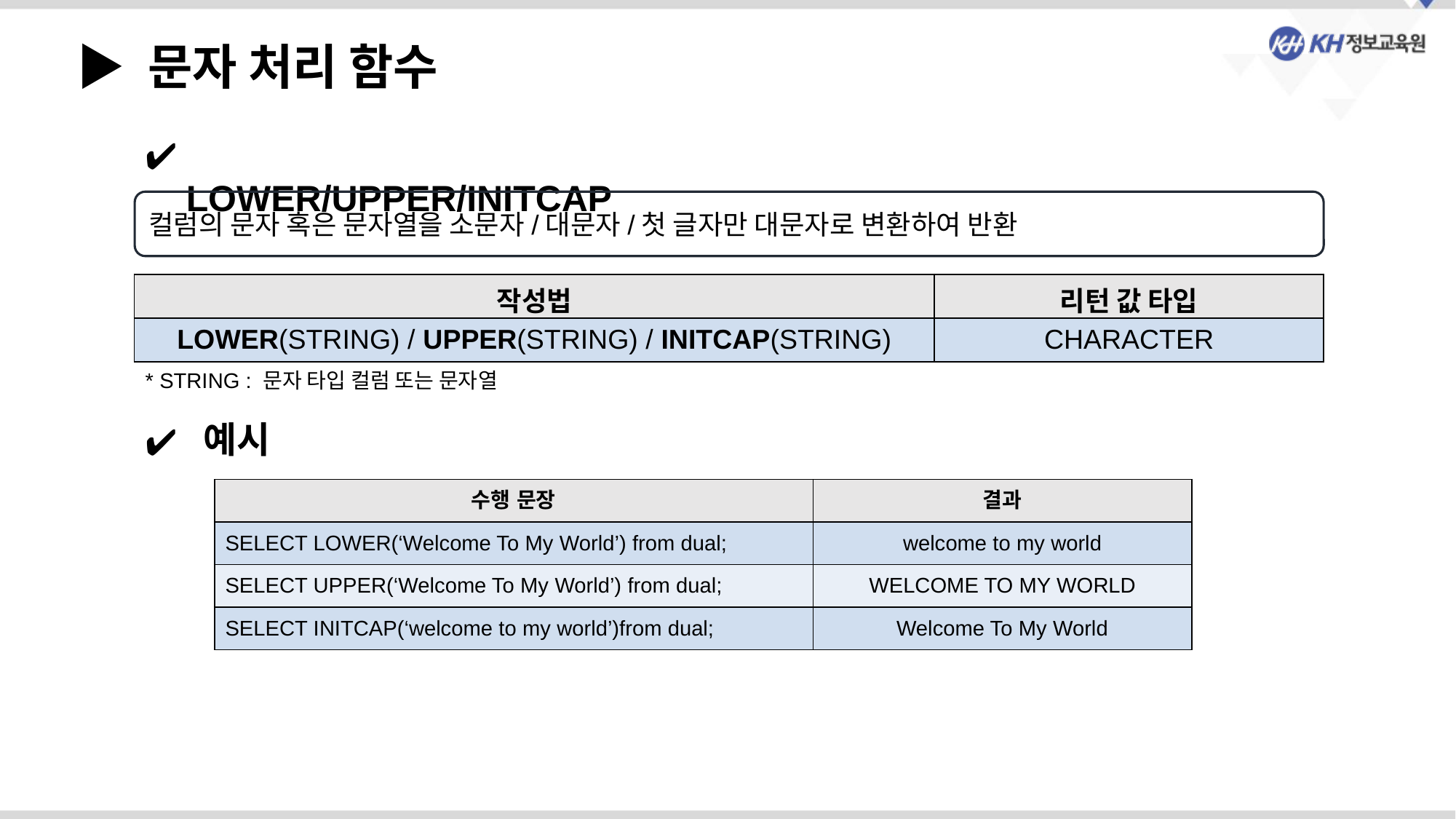

▶ 문자 처리 함수
 LOWER/UPPER/INITCAP
컬럼의 문자 혹은 문자열을 소문자/대문자/첫 글자만 대문자로 변환하여 반환
| 작성법 | 리턴 값 타입 |
| --- | --- |
| LOWER(STRING) / UPPER(STRING) / INITCAP(STRING) | CHARACTER |
* STRING : 문자 타입 컬럼 또는 문자열
 예시
| 수행 문장 | 결과 |
| --- | --- |
| SELECT LOWER(‘Welcome To My World’) from dual; | welcome to my world |
| SELECT UPPER(‘Welcome To My World’) from dual; | WELCOME TO MY WORLD |
| SELECT INITCAP(‘welcome to my world’)from dual; | Welcome To My World |